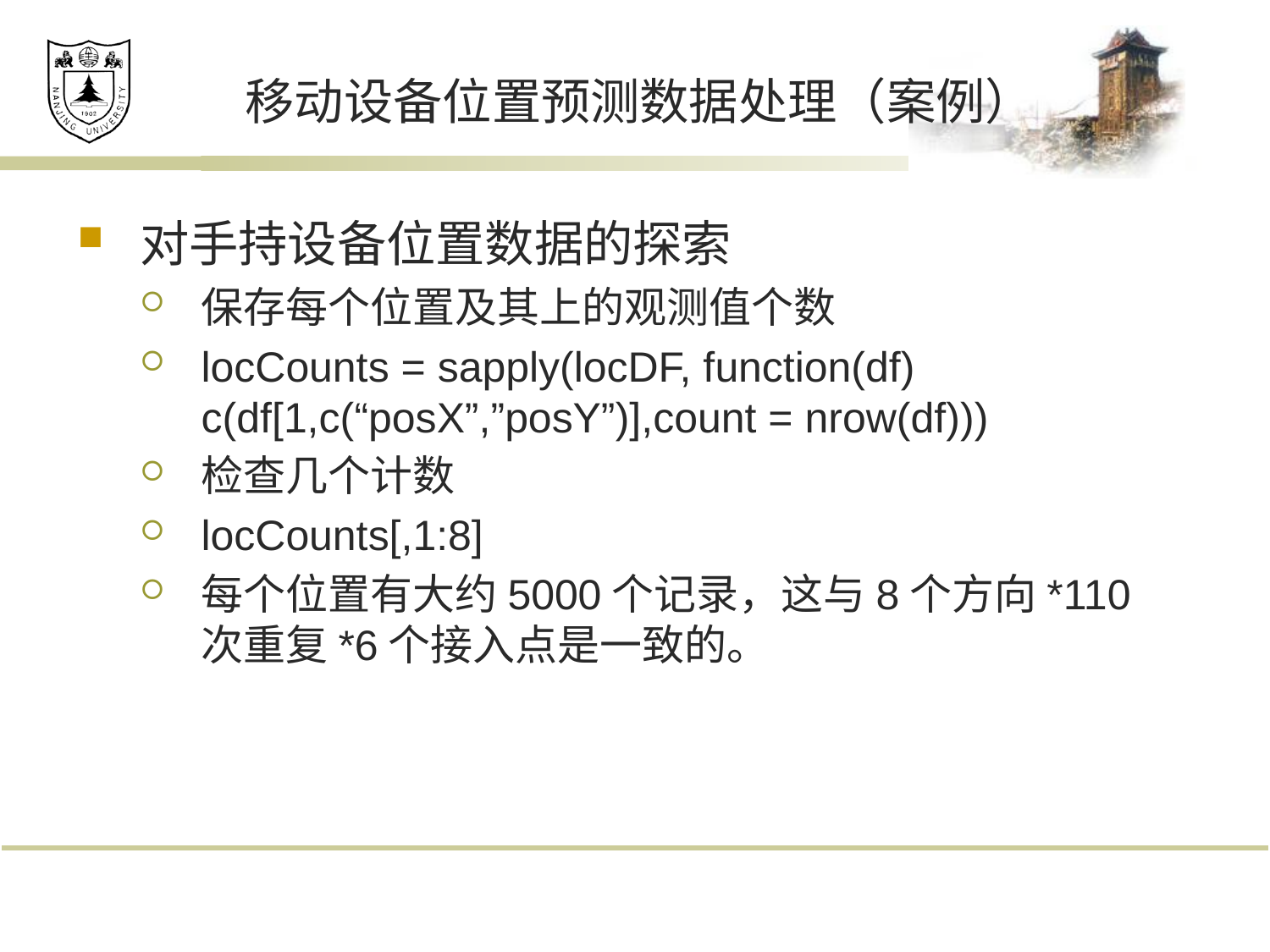

# 移动设备位置预测数据处理（案例）
对手持设备位置数据的探索
保存每个位置及其上的观测值个数
locCounts = sapply(locDF, function(df) c(df[1,c(“posX”,”posY”)],count = nrow(df)))
检查几个计数
locCounts[,1:8]
每个位置有大约5000个记录，这与8个方向*110次重复*6个接入点是一致的。